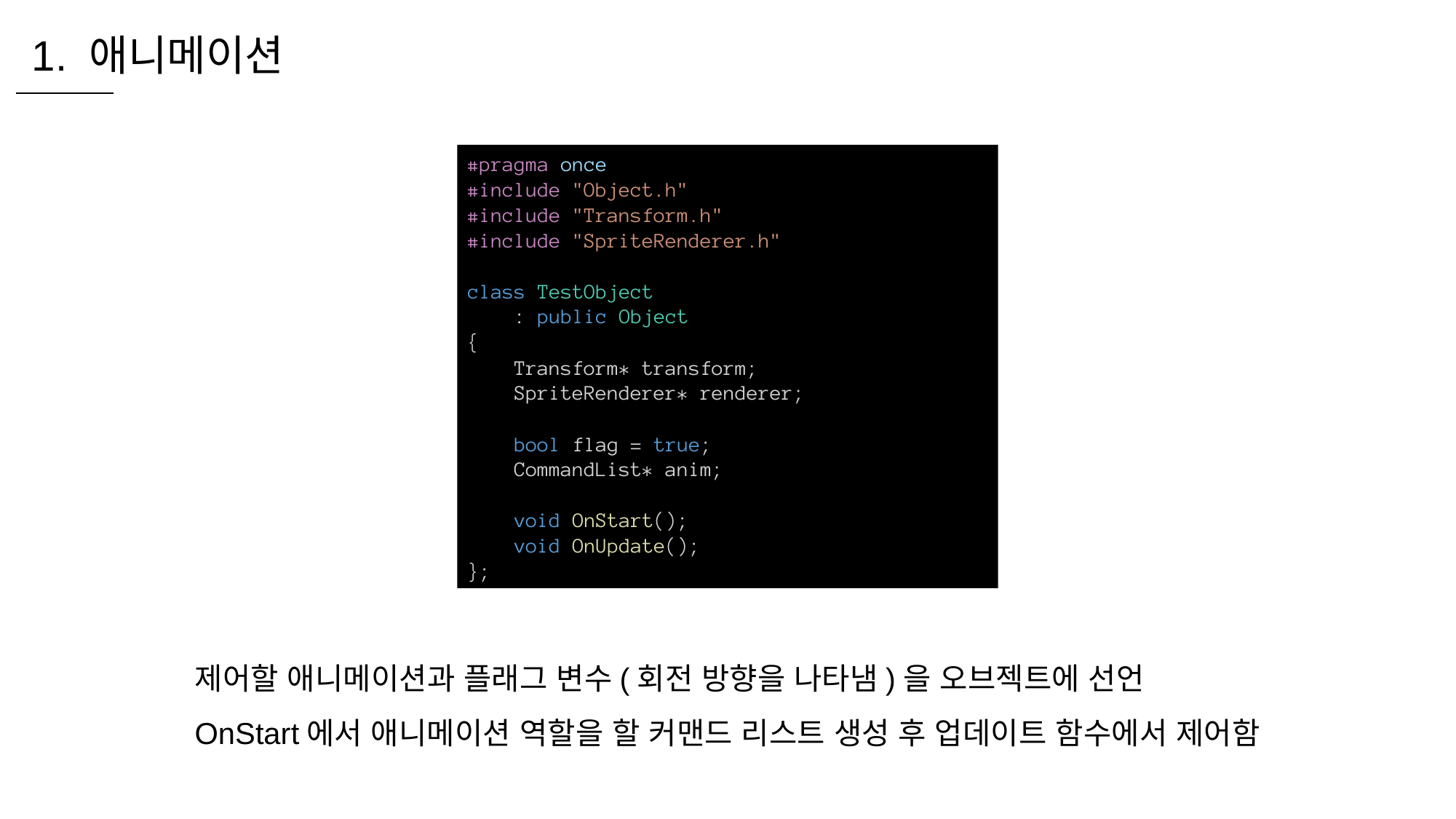

1. 애니메이션
#pragma once
#include "Object.h"
#include "Transform.h"
#include "SpriteRenderer.h"
class TestObject
    : public Object
{
    Transform* transform;
    SpriteRenderer* renderer;
    bool flag = true;
    CommandList* anim;
    void OnStart();
    void OnUpdate();
};
제어할 애니메이션과 플래그 변수(회전 방향을 나타냄)을 오브젝트에 선언
OnStart에서 애니메이션 역할을 할 커맨드 리스트 생성 후 업데이트 함수에서 제어함